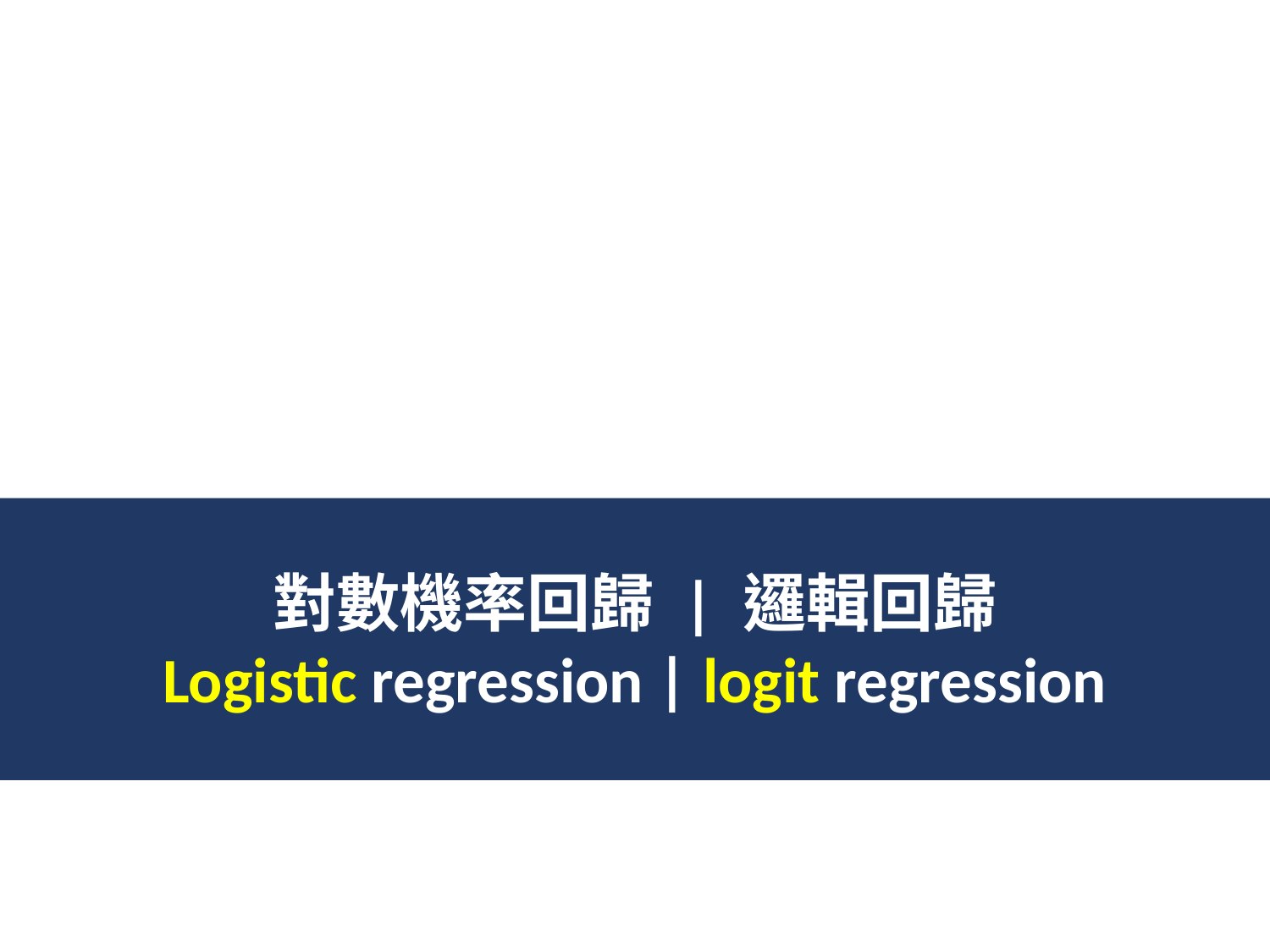

對數機率回歸 | 邏輯回歸
Logistic regression | logit regression